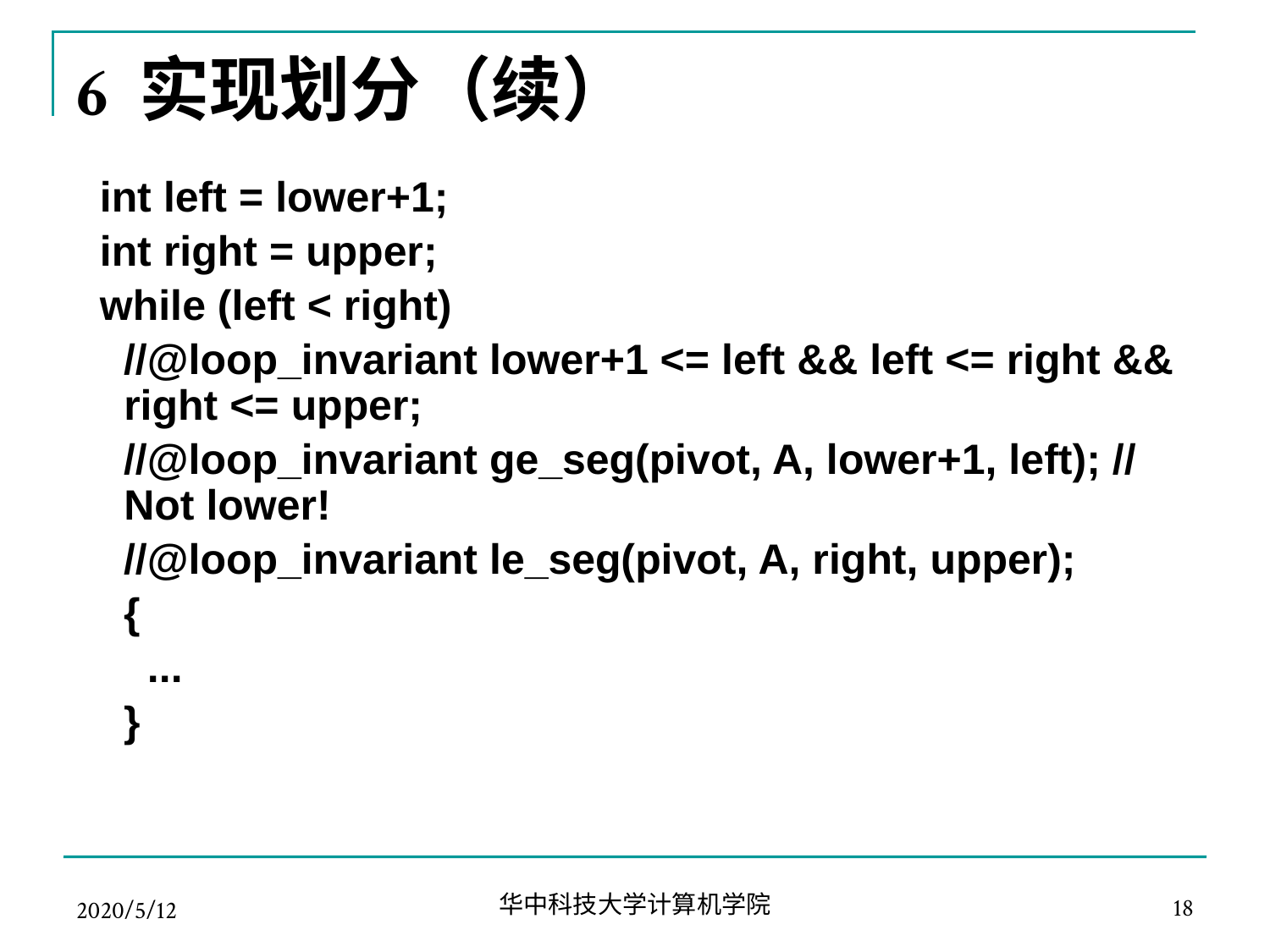

# 6 实现划分（续）
  int left = lower+1;
  int right = upper;
  while (left < right)
    //@loop_invariant lower+1 <= left && left <= right && right <= upper;
    //@loop_invariant ge_seg(pivot, A, lower+1, left); // Not lower!
    //@loop_invariant le_seg(pivot, A, right, upper);
    {
      ...
    }
2020/5/12
18
华中科技大学计算机学院